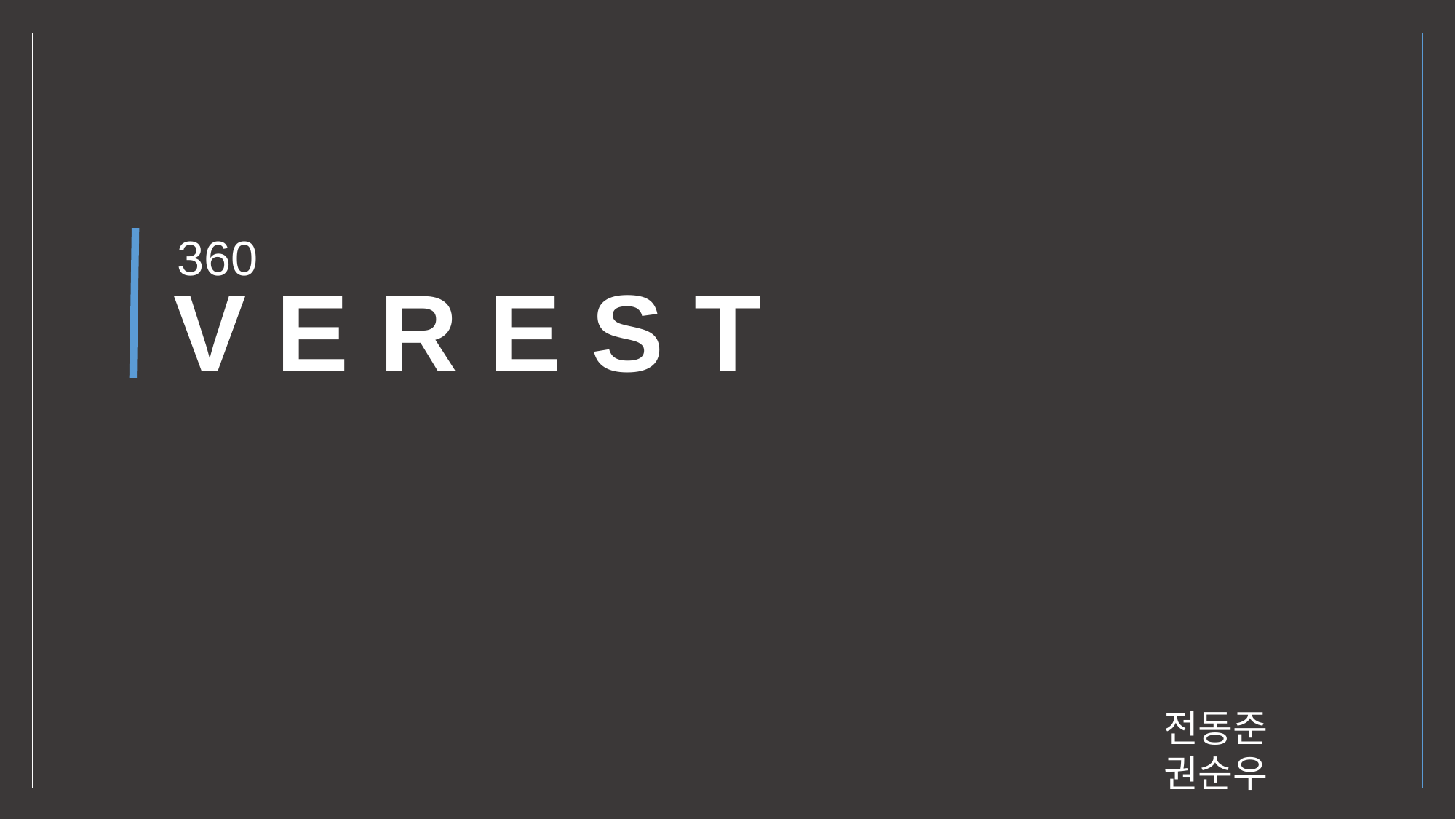

360
V E R E S T
전동준 권순우